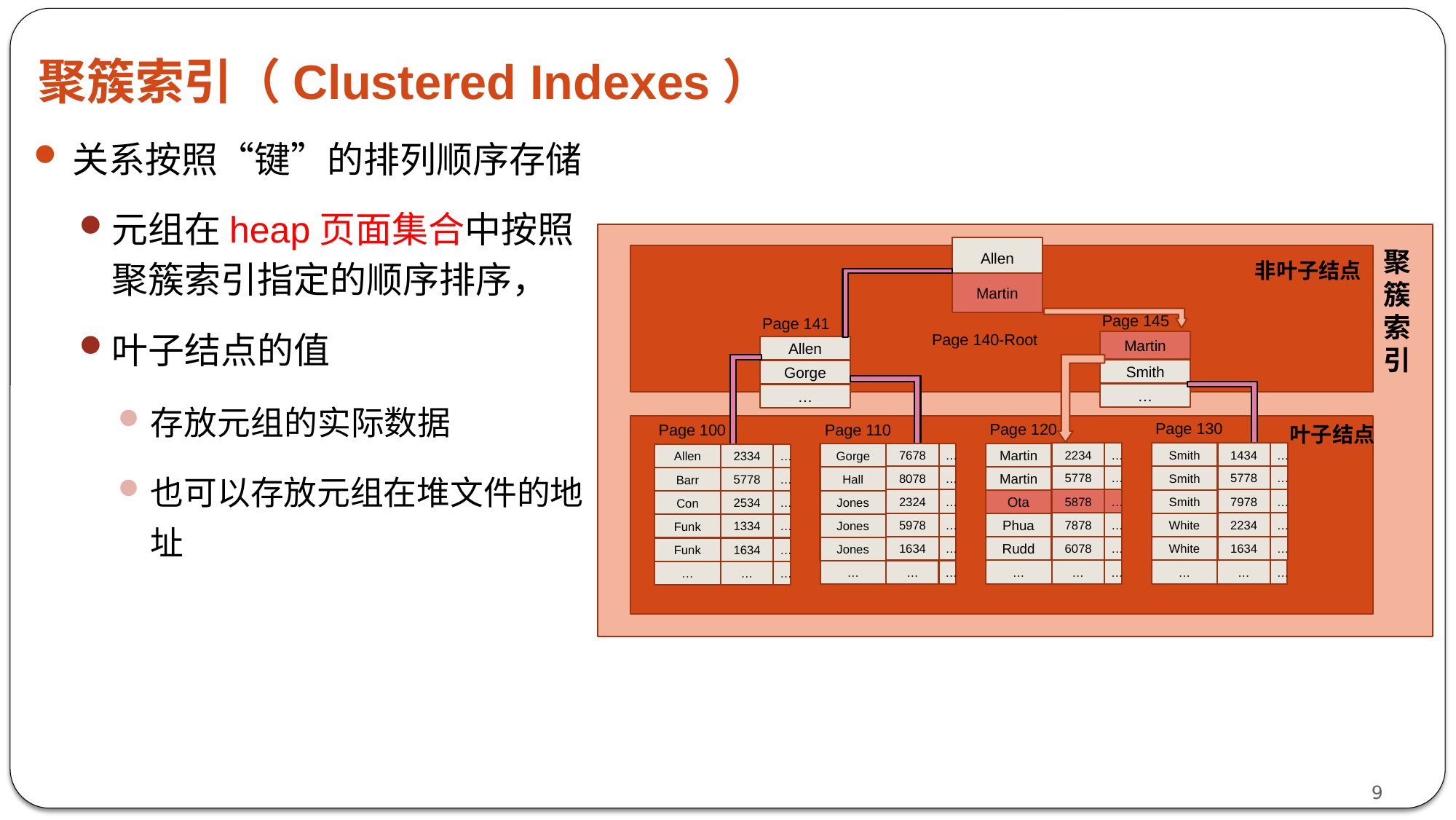

# 聚簇索引（Clustered Indexes）
关系按照“键”的排列顺序存储
元组在heap页面集合中按照聚簇索引指定的顺序排序，
叶子结点的值
存放元组的实际数据
也可以存放元组在堆文件的地址

Allen
聚簇索引

非叶子结点

Martin
Page 145

Page 141
Page 140-Root
Martin
Allen

Smith
Gorge

…
…
Page 130
Page 120
Page 110
Page 100

叶子结点
2234
…
Smith
1434
…
Martin
7678
…
Gorge
Allen
2334
…
5778
…
5778
…
8078
…
Smith
Martin
Hall
5778
…
Barr
5878
…
7978
…
2324
…
Smith
Ota
Jones
2534
…
Con
7878
…
2234
…
5978
…
White
Phua
Jones
1334
…
Funk
6078
…
1634
…
White
1634
…
Rudd
Jones
Funk
1634
…
…
…
…
…
…
…
…
…
…
…
…
…
9